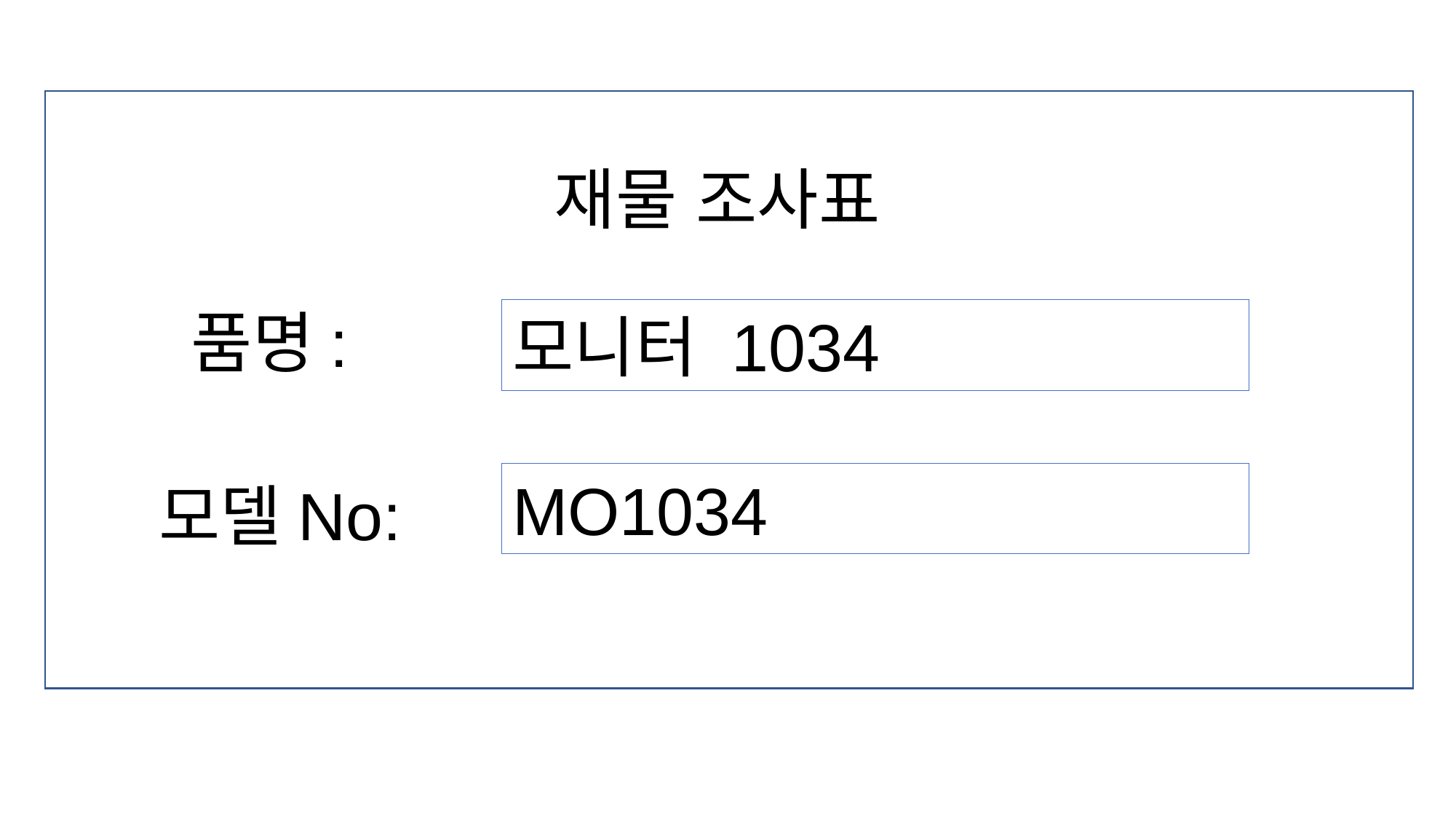

재물 조사표
품명:
모니터 1034
MO1034
모델No: